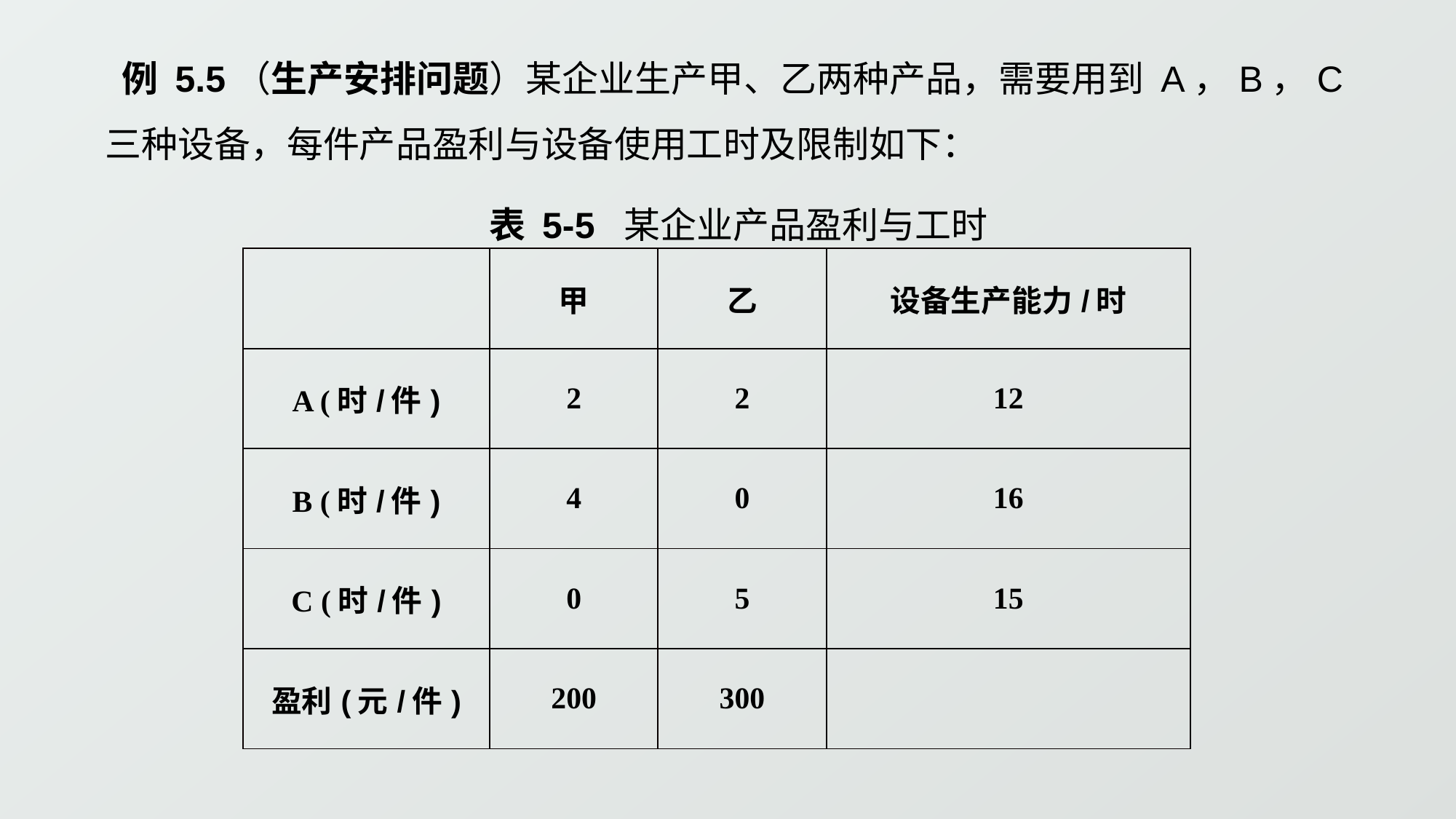

例 5.5（生产安排问题）某企业生产甲、乙两种产品，需要用到 A，B，C 三种设备，每件产品盈利与设备使用工时及限制如下：
表 5-5  某企业产品盈利与工时

|  | 甲 | 乙 | 设备生产能力/时 |
| --- | --- | --- | --- |
| A (时/件) | 2 | 2 | 12 |
| B (时/件) | 4 | 0 | 16 |
| C (时/件) | 0 | 5 | 15 |
| 盈利(元/件) | 200 | 300 |  |